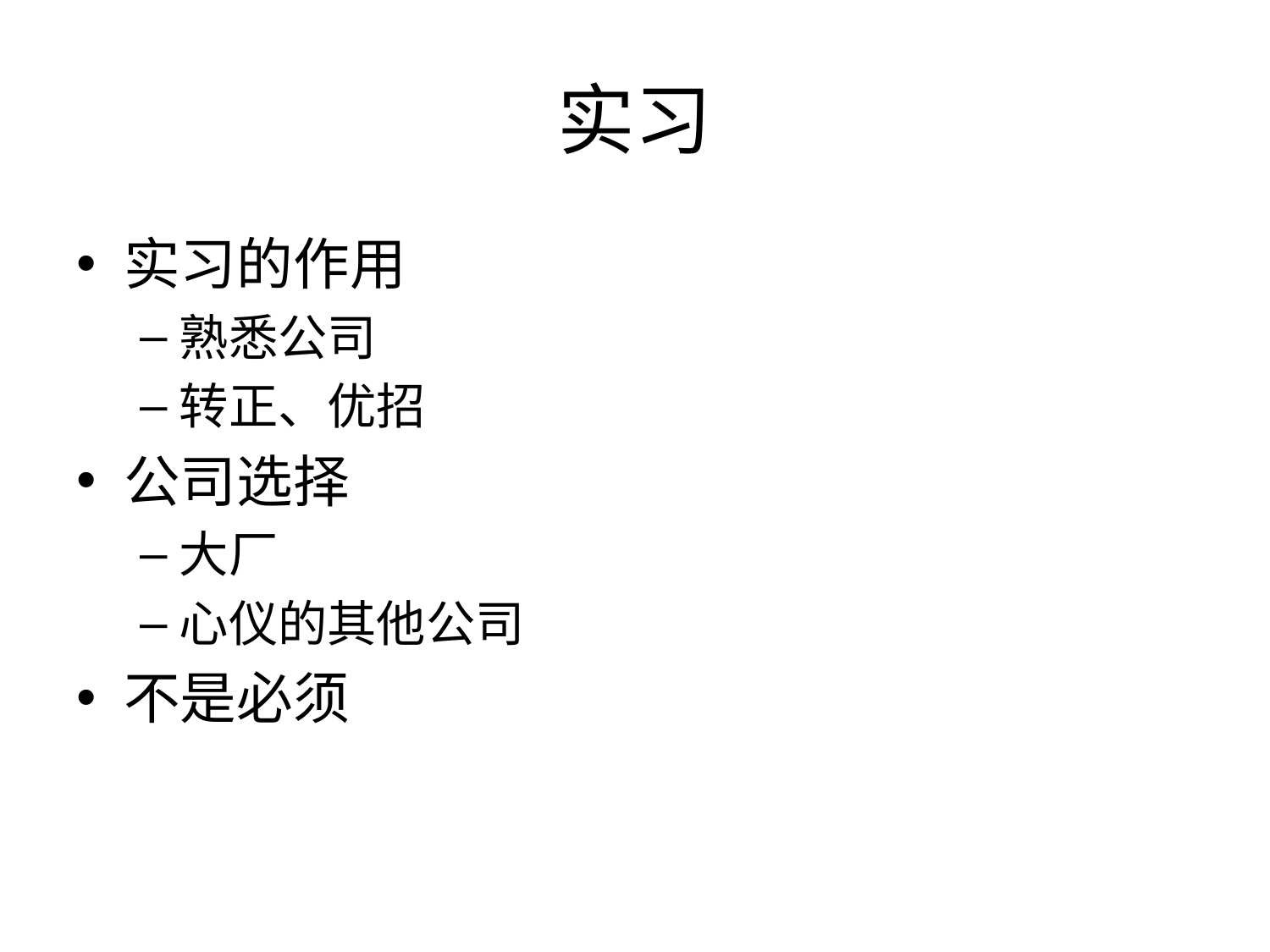

# 实习
实习的作用
熟悉公司
转正、优招
公司选择
大厂
心仪的其他公司
不是必须